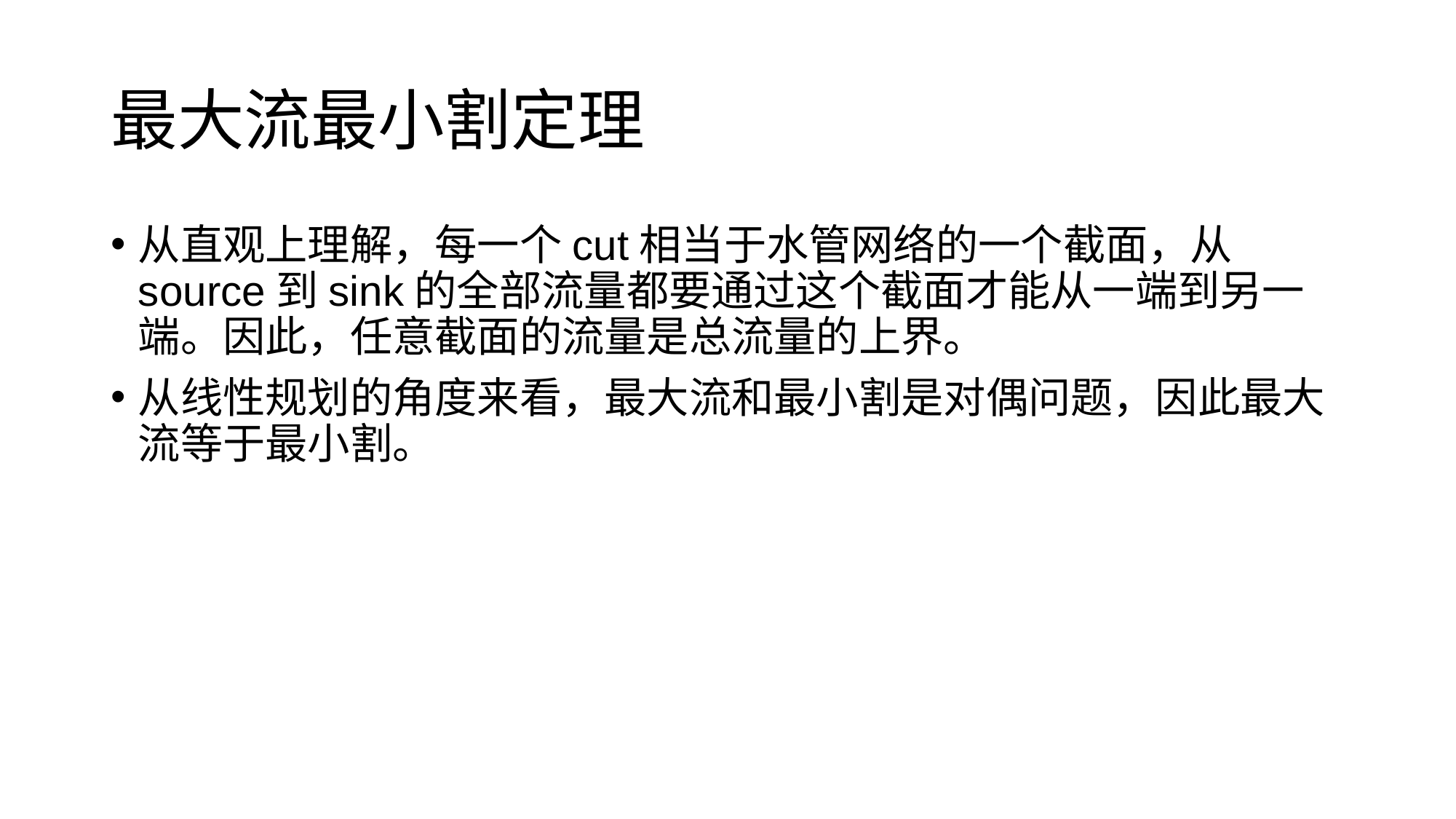

# 最大流最小割定理
从直观上理解，每一个cut相当于水管网络的一个截面，从source到sink的全部流量都要通过这个截面才能从一端到另一端。因此，任意截面的流量是总流量的上界。
从线性规划的角度来看，最大流和最小割是对偶问题，因此最大流等于最小割。